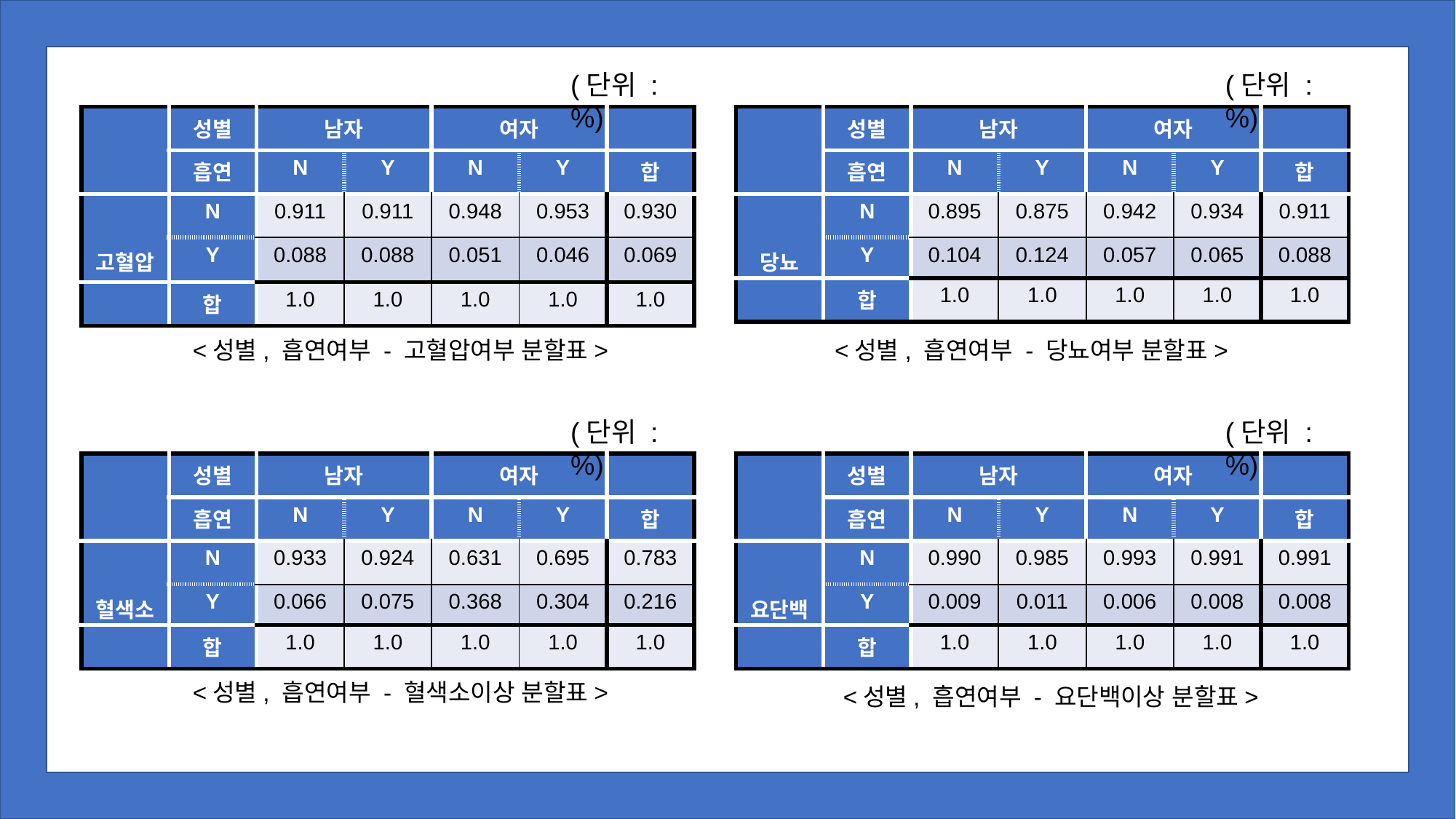

(단위 : %)
(단위 : %)
|  | 성별 | 남자 |  | 여자 |  |  |
| --- | --- | --- | --- | --- | --- | --- |
|  | 흡연 | N | Y | N | Y | 합 |
| 당뇨 | N | 0.895 | 0.875 | 0.942 | 0.934 | 0.911 |
|  | Y | 0.104 | 0.124 | 0.057 | 0.065 | 0.088 |
|  | 합 | 1.0 | 1.0 | 1.0 | 1.0 | 1.0 |
|  | 성별 | 남자 |  | 여자 |  |  |
| --- | --- | --- | --- | --- | --- | --- |
|  | 흡연 | N | Y | N | Y | 합 |
| 고혈압 | N | 0.911 | 0.911 | 0.948 | 0.953 | 0.930 |
|  | Y | 0.088 | 0.088 | 0.051 | 0.046 | 0.069 |
|  | 합 | 1.0 | 1.0 | 1.0 | 1.0 | 1.0 |
<성별, 흡연여부 - 고혈압여부 분할표>
<성별, 흡연여부 - 당뇨여부 분할표>
(단위 : %)
(단위 : %)
|  | 성별 | 남자 |  | 여자 |  |  |
| --- | --- | --- | --- | --- | --- | --- |
|  | 흡연 | N | Y | N | Y | 합 |
| 혈색소 | N | 0.933 | 0.924 | 0.631 | 0.695 | 0.783 |
|  | Y | 0.066 | 0.075 | 0.368 | 0.304 | 0.216 |
|  | 합 | 1.0 | 1.0 | 1.0 | 1.0 | 1.0 |
|  | 성별 | 남자 |  | 여자 |  |  |
| --- | --- | --- | --- | --- | --- | --- |
|  | 흡연 | N | Y | N | Y | 합 |
| 요단백 | N | 0.990 | 0.985 | 0.993 | 0.991 | 0.991 |
|  | Y | 0.009 | 0.011 | 0.006 | 0.008 | 0.008 |
|  | 합 | 1.0 | 1.0 | 1.0 | 1.0 | 1.0 |
<성별, 흡연여부 - 혈색소이상 분할표>
<성별, 흡연여부 - 요단백이상 분할표>